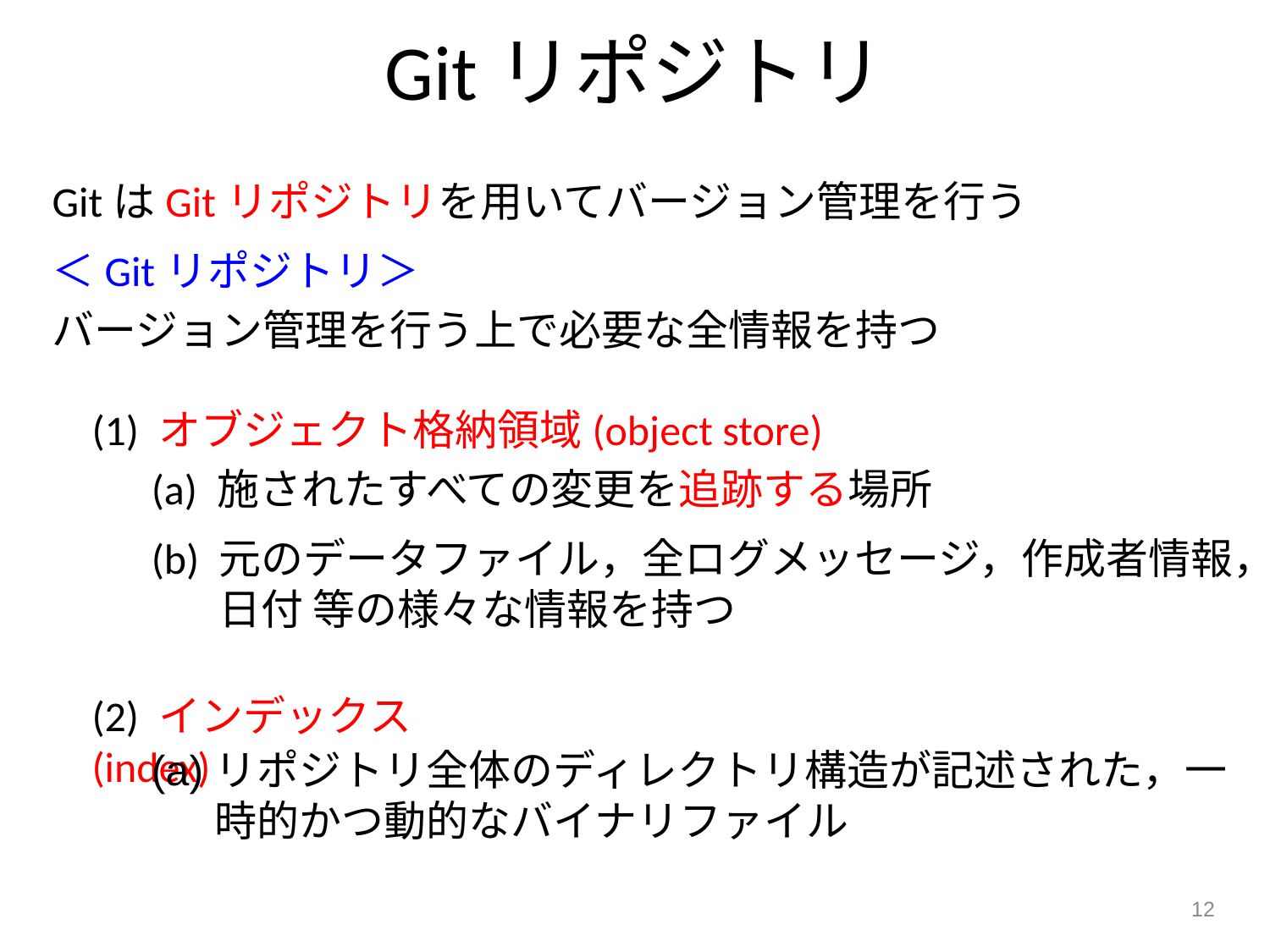

# Gitリポジトリ
GitはGitリポジトリを用いてバージョン管理を行う
＜Gitリポジトリ＞
バージョン管理を行う上で必要な全情報を持つ
(1) オブジェクト格納領域(object store)
(a) 施されたすべての変更を追跡する場所
(b) 元のデータファイル，全ログメッセージ，作成者情報，
      日付 等の様々な情報を持つ
(2) インデックス(index)
リポジトリ全体のディレクトリ構造が記述された，一時的かつ動的なバイナリファイル
12